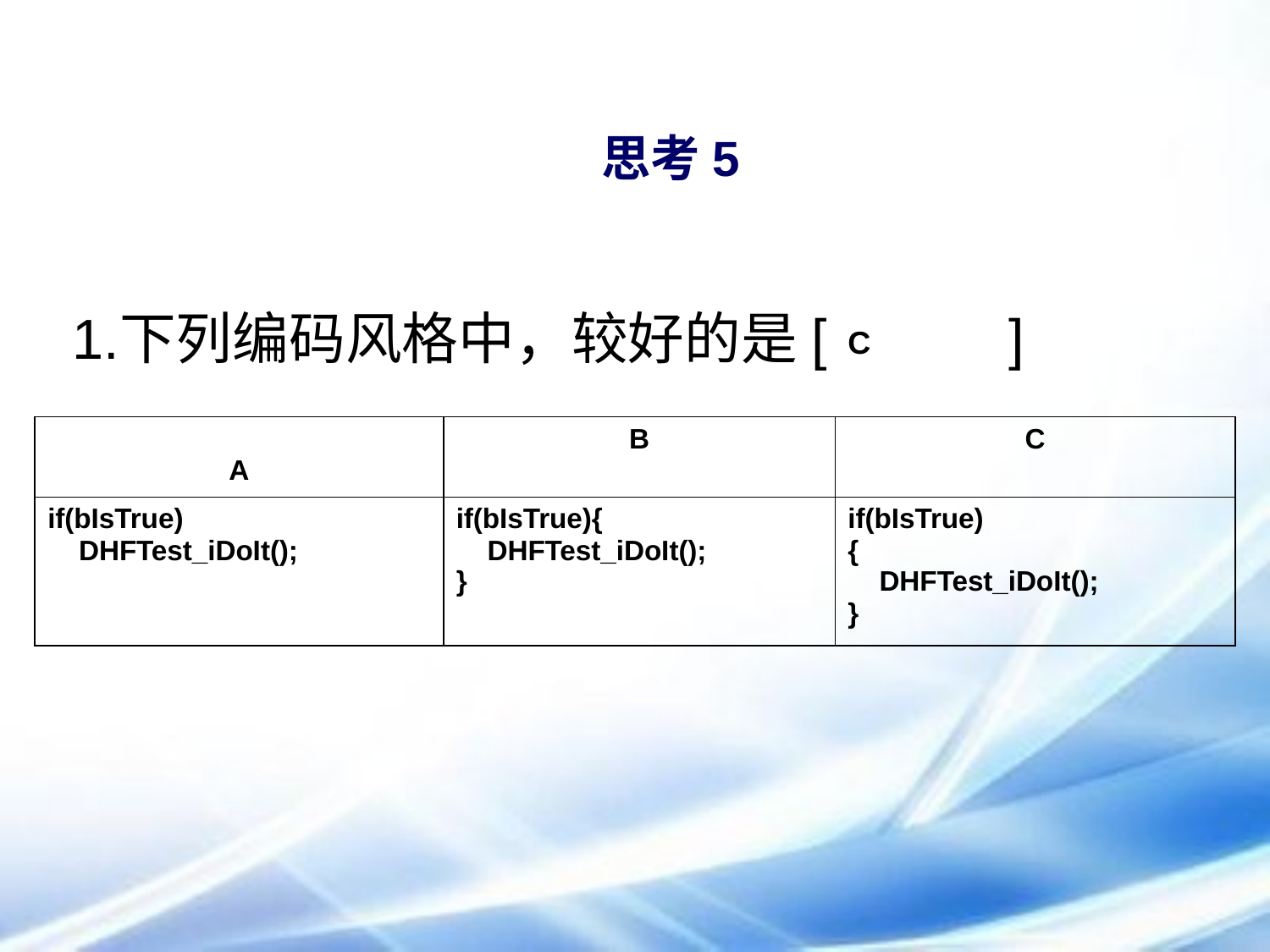

# 思考5
下列编码风格中，较好的是[  	   ]
C
| A | B | C |
| --- | --- | --- |
| if(bIsTrue) DHFTest\_iDoIt(); | if(bIsTrue){ DHFTest\_iDoIt(); } | if(bIsTrue) { DHFTest\_iDoIt(); } |